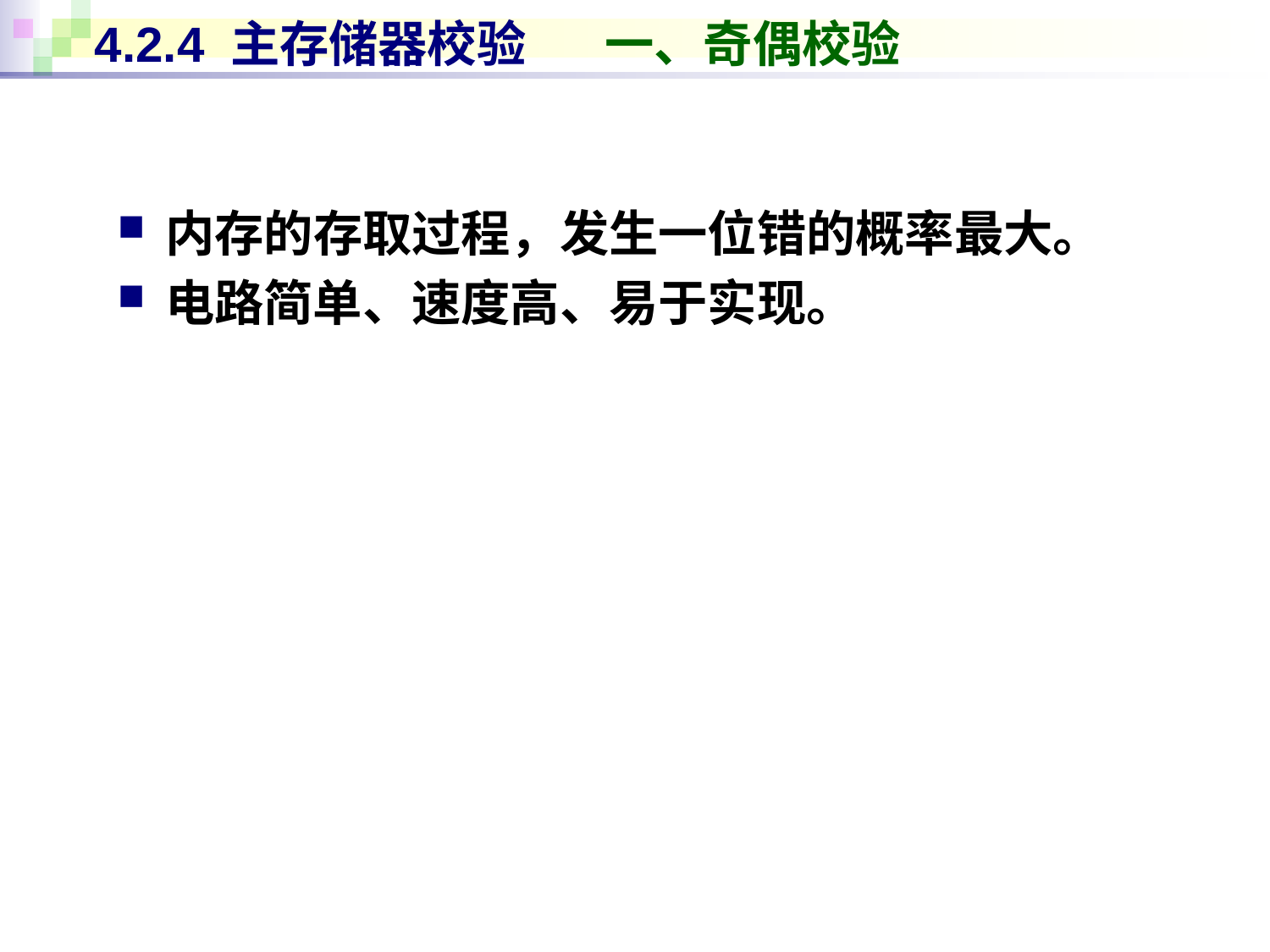

# 4.2.4 主存储器校验       一、奇偶校验
内存的存取过程，发生一位错的概率最大。
电路简单、速度高、易于实现。
60